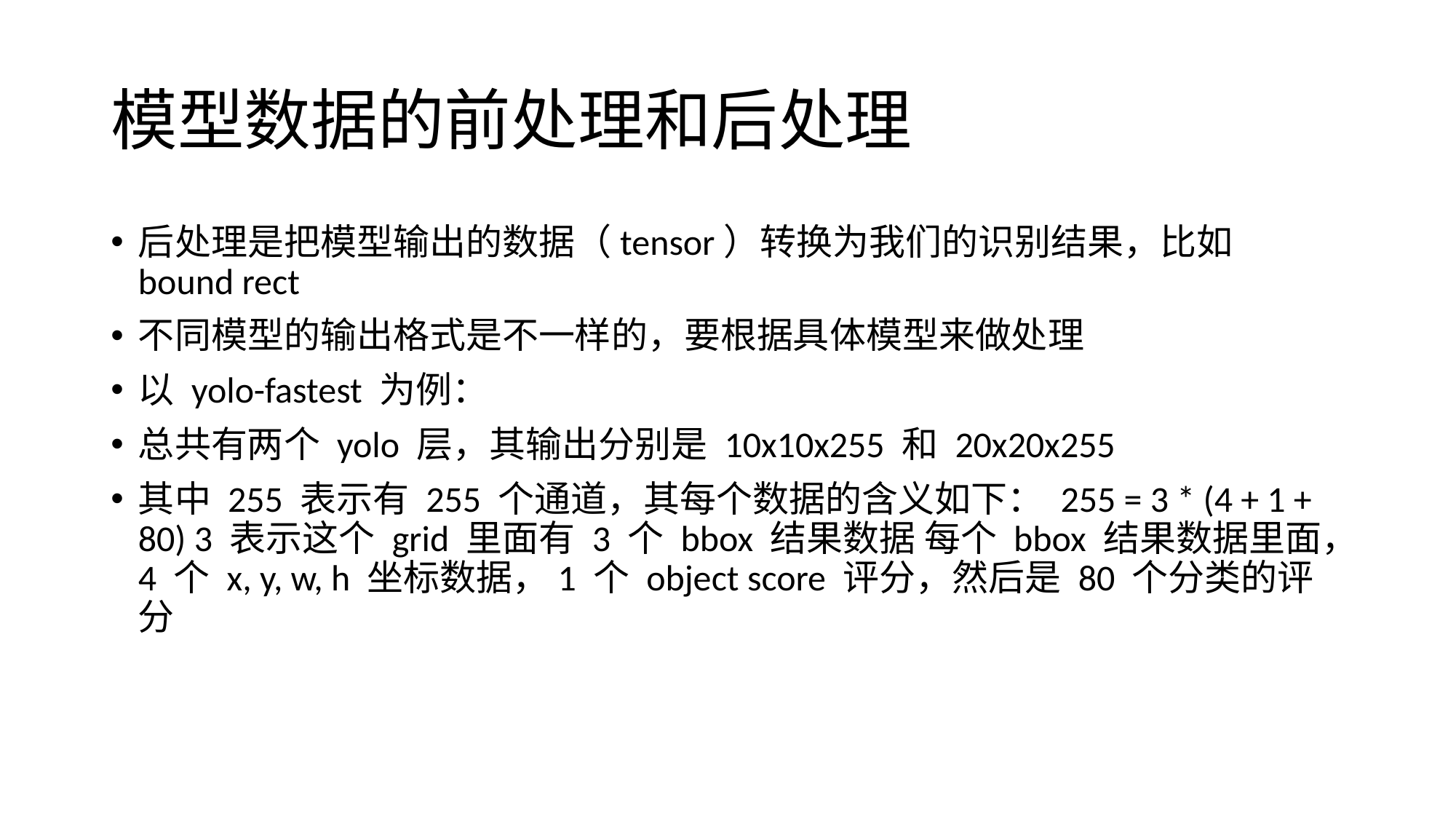

# 模型数据的前处理和后处理
后处理是把模型输出的数据（tensor）转换为我们的识别结果，比如 bound rect
不同模型的输出格式是不一样的，要根据具体模型来做处理
以 yolo-fastest 为例：
总共有两个 yolo 层，其输出分别是 10x10x255 和 20x20x255
其中 255 表示有 255 个通道，其每个数据的含义如下： 255 = 3 * (4 + 1 + 80) 3 表示这个 grid 里面有 3 个 bbox 结果数据 每个 bbox 结果数据里面，4 个 x, y, w, h 坐标数据，1 个 object score 评分，然后是 80 个分类的评分